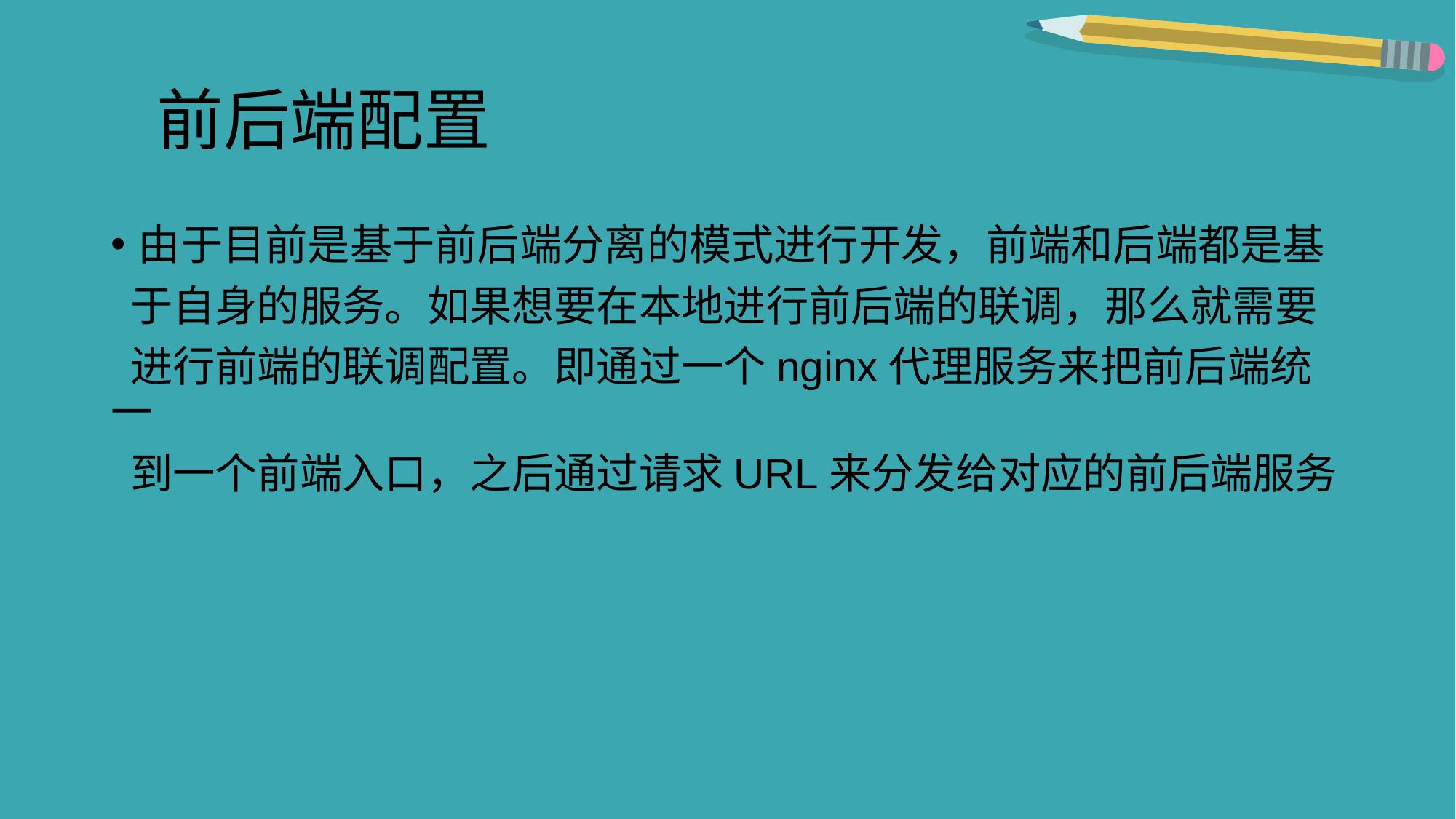

# 前后端配置
由于目前是基于前后端分离的模式进行开发，前端和后端都是基
 于自身的服务。如果想要在本地进行前后端的联调，那么就需要
 进行前端的联调配置。即通过一个nginx代理服务来把前后端统一
 到一个前端入口，之后通过请求URL来分发给对应的前后端服务